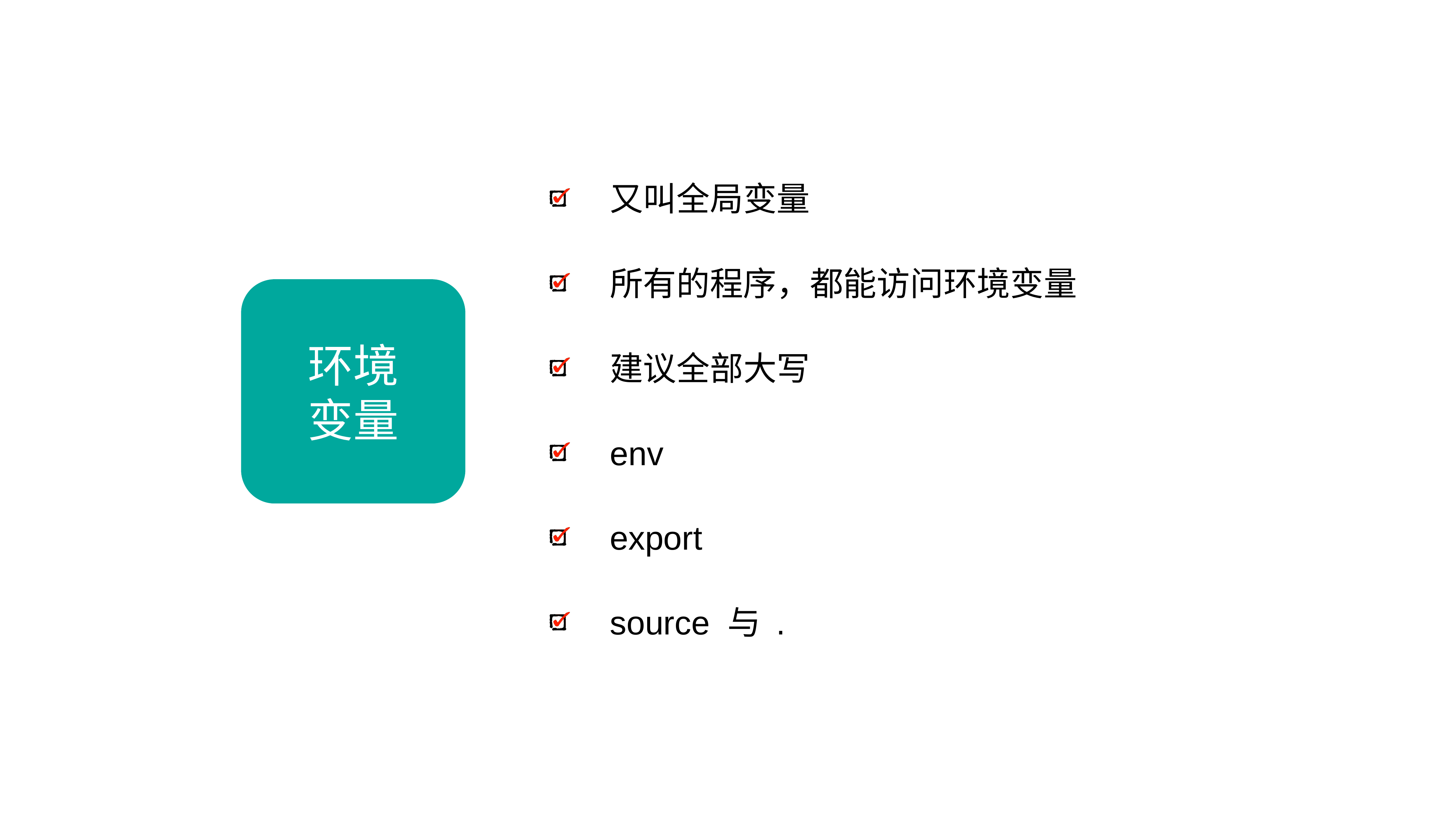

又叫全局变量
所有的程序，都能访问环境变量
建议全部大写
env
export
source 与 .
环境
变量